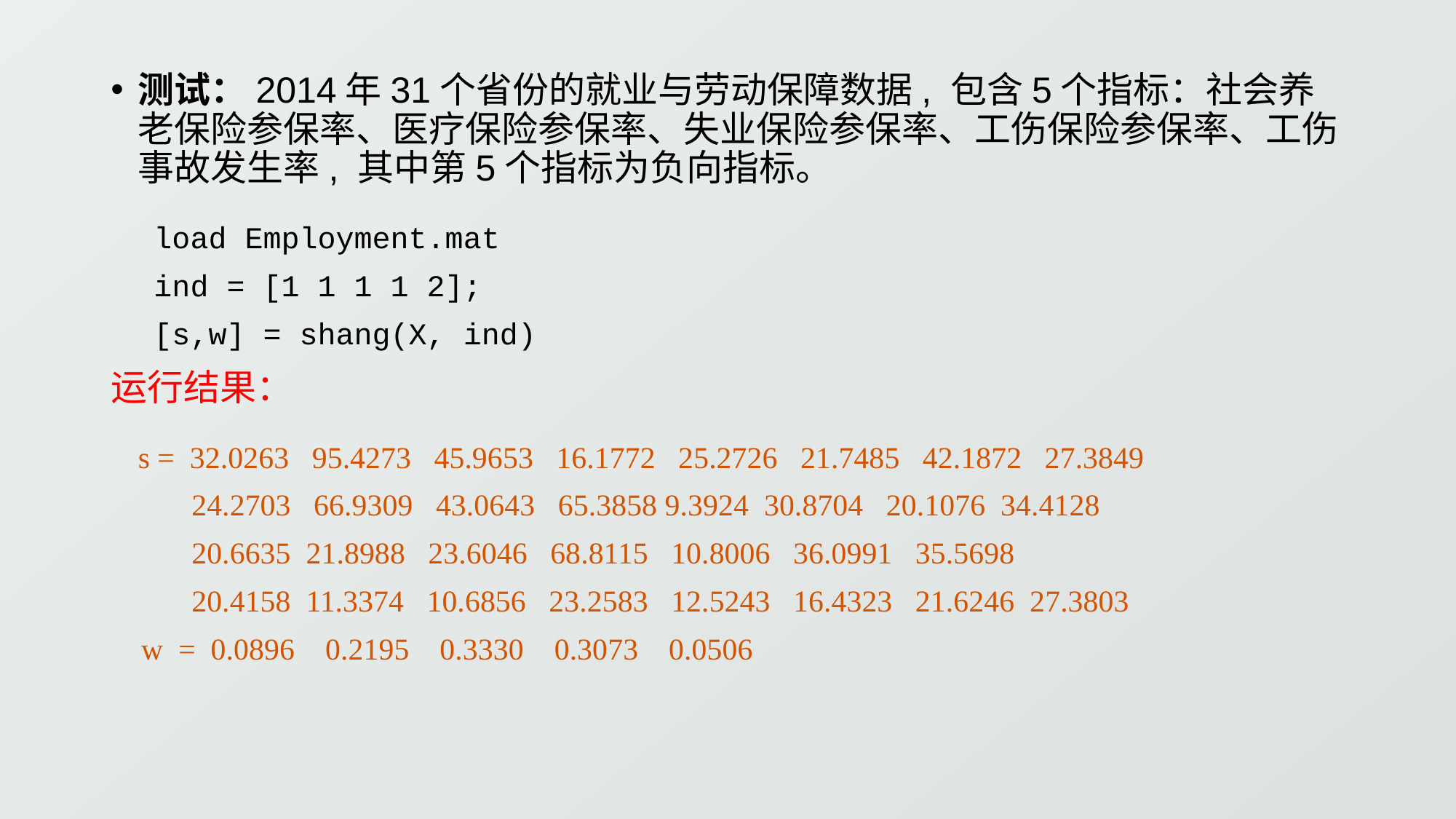

测试：2014年31个省份的就业与劳动保障数据, 包含5个指标：社会养老保险参保率、医疗保险参保率、失业保险参保率、工伤保险参保率、工伤事故发生率, 其中第5个指标为负向指标。
load Employment.mat
ind = [1 1 1 1 2];
[s,w] = shang(X, ind)
运行结果：
s =  32.0263   95.4273   45.9653   16.1772   25.2726   21.7485   42.1872   27.3849
       24.2703   66.9309   43.0643   65.3858 9.3924  30.8704   20.1076  34.4128
       20.6635  21.8988   23.6046   68.8115   10.8006   36.0991   35.5698
       20.4158  11.3374   10.6856   23.2583   12.5243   16.4323   21.6246  27.3803
    w  =  0.0896    0.2195    0.3330    0.3073    0.0506